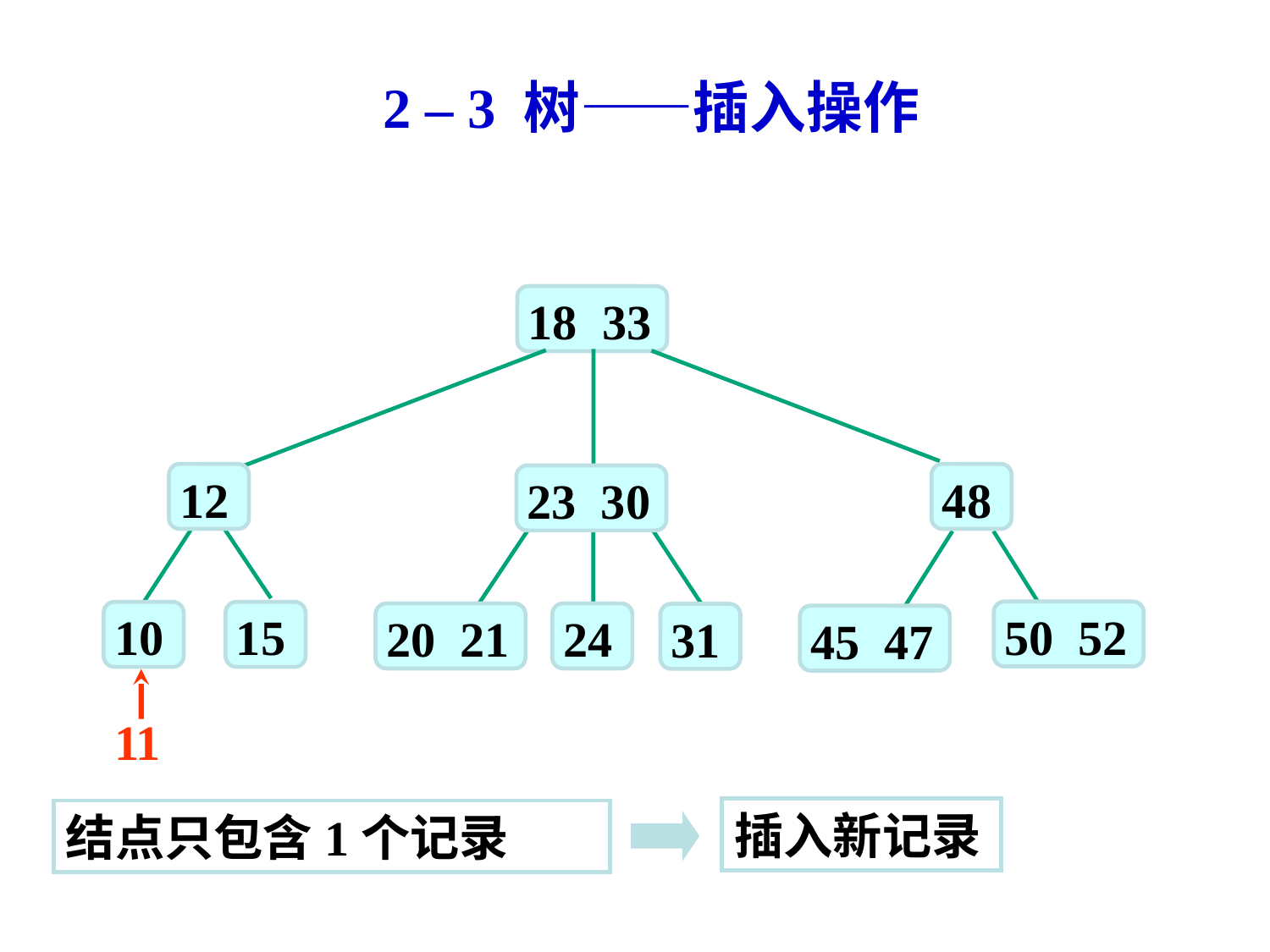

2 – 3 树——插入操作
18  33

12
48
23  30

50  52
10
15
20  21
24
31
45  47

11
插入新记录
结点只包含1个记录